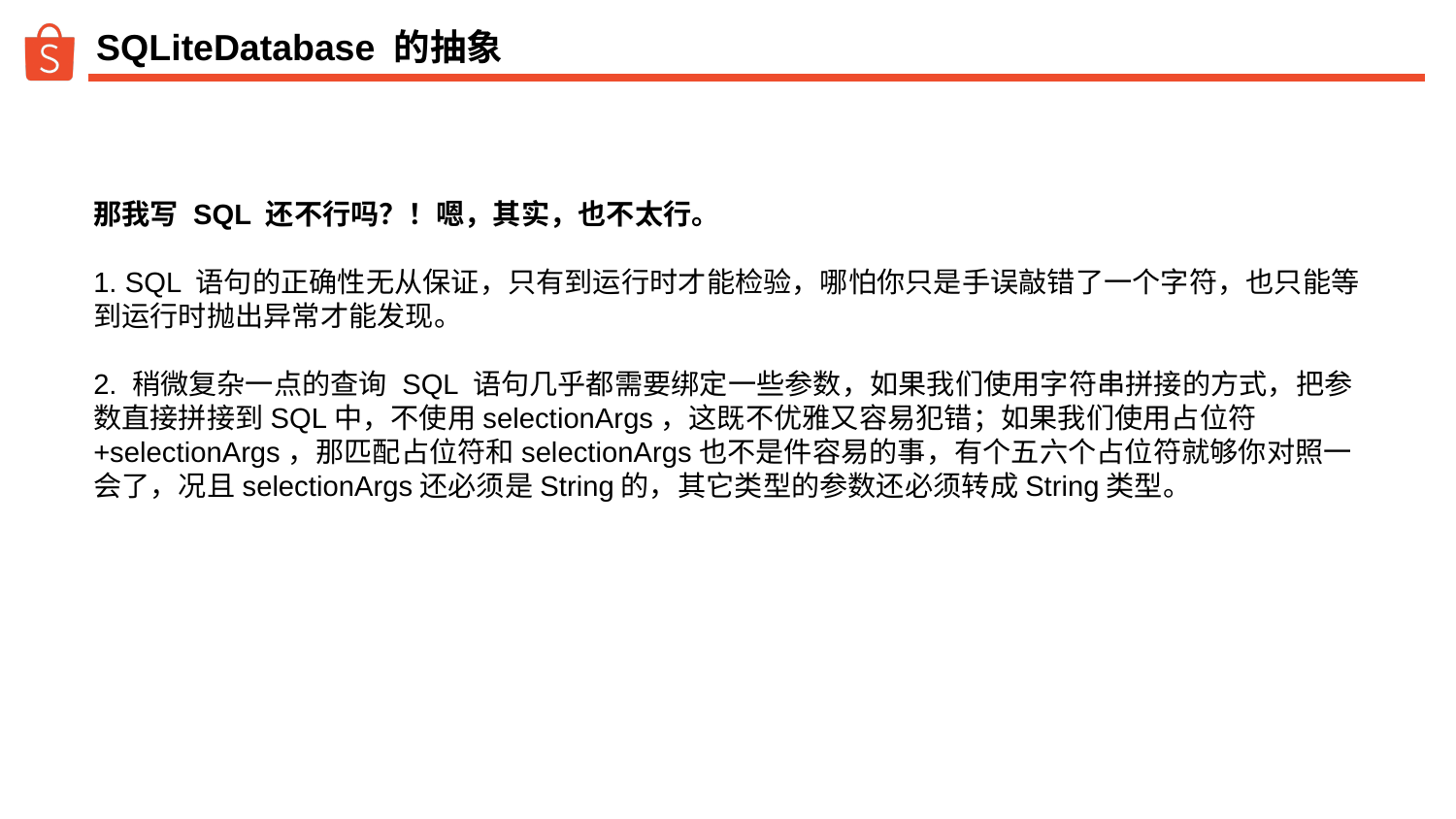

# SQLiteDatabase 的抽象

那我写 SQL 还不行吗？！嗯，其实，也不太行。

1. SQL 语句的正确性无从保证，只有到运行时才能检验，哪怕你只是手误敲错了一个字符，也只能等到运行时抛出异常才能发现。

2. 稍微复杂一点的查询 SQL 语句几乎都需要绑定一些参数，如果我们使用字符串拼接的方式，把参数直接拼接到SQL中，不使用selectionArgs，这既不优雅又容易犯错；如果我们使用占位符+selectionArgs，那匹配占位符和selectionArgs也不是件容易的事，有个五六个占位符就够你对照一会了，况且selectionArgs还必须是String的，其它类型的参数还必须转成String类型。